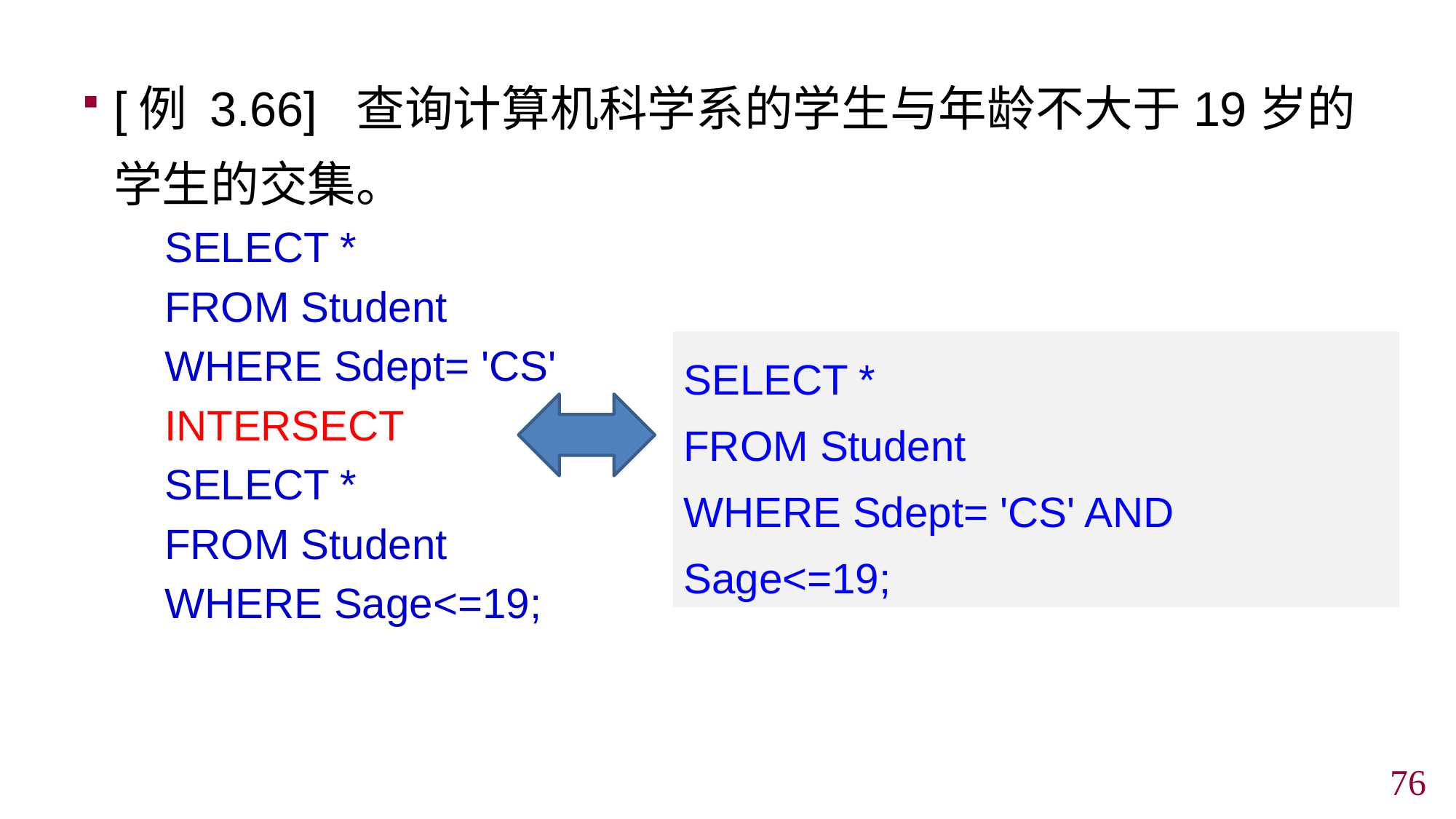

[例 3.66]  查询计算机科学系的学生与年龄不大于19岁的学生的交集。
       SELECT *
       FROM Student
       WHERE Sdept= 'CS'
       INTERSECT
       SELECT *
       FROM Student
       WHERE Sage<=19;
SELECT *
FROM Student
WHERE Sdept= 'CS' AND  Sage<=19;

76